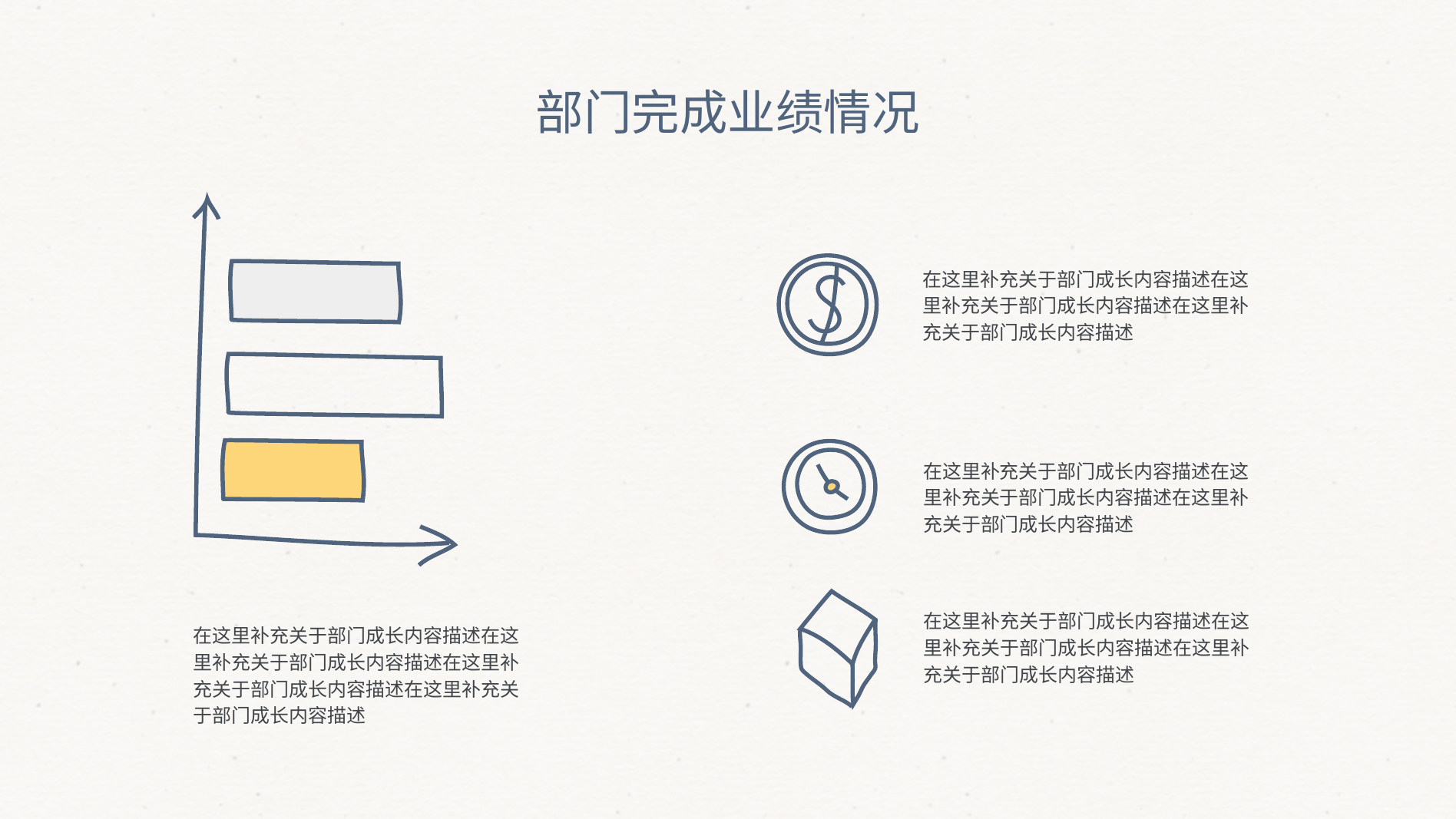

部门完成业绩情况

在这里补充关于部门成长内容描述在这里补充关于部门成长内容描述在这里补充关于部门成长内容描述

在这里补充关于部门成长内容描述在这里补充关于部门成长内容描述在这里补充关于部门成长内容描述

在这里补充关于部门成长内容描述在这里补充关于部门成长内容描述在这里补充关于部门成长内容描述

在这里补充关于部门成长内容描述在这里补充关于部门成长内容描述在这里补充关于部门成长内容描述在这里补充关于部门成长内容描述